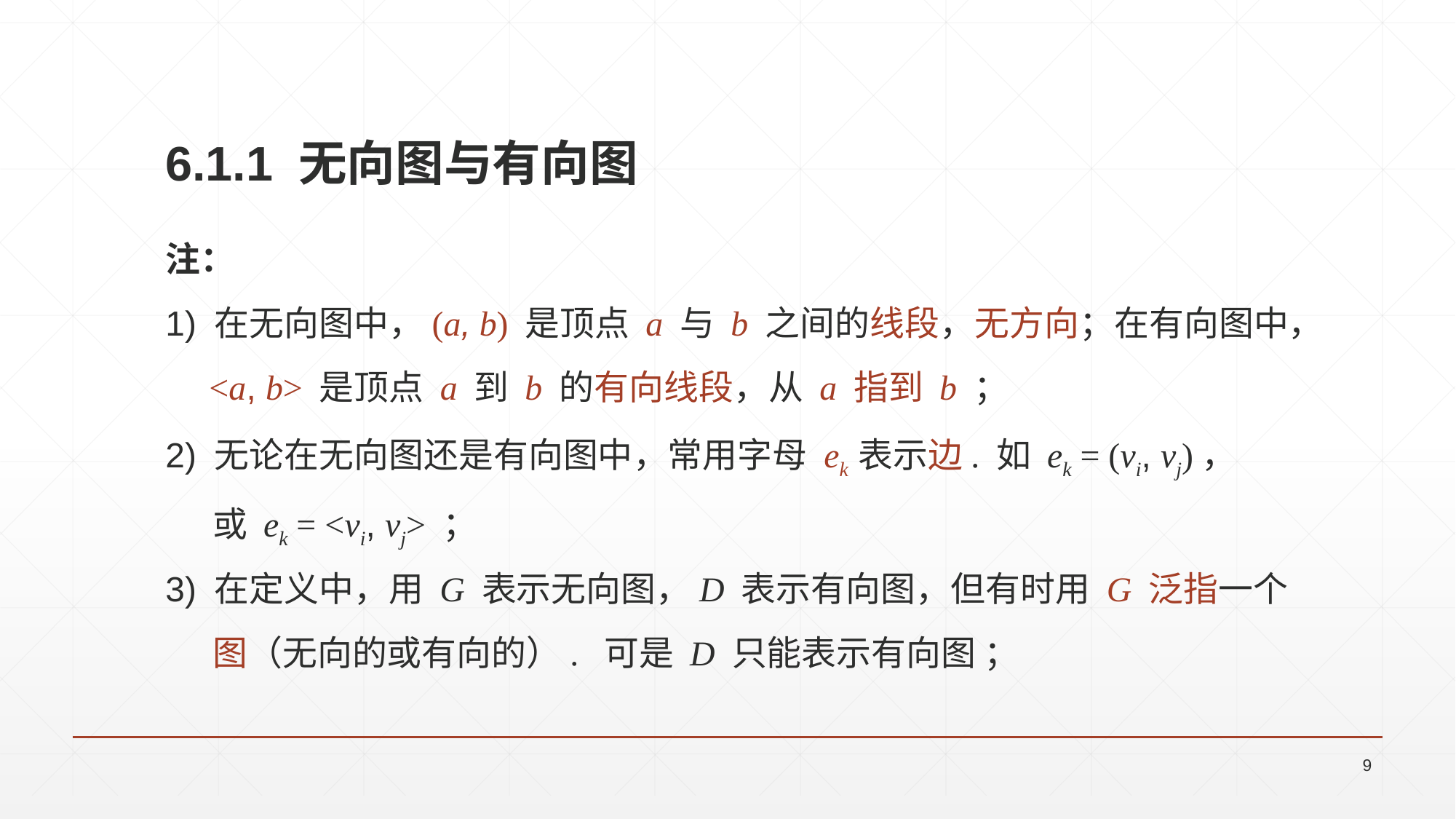

6.1.1 无向图与有向图
注：
1) 在无向图中，(a, b) 是顶点 a 与 b 之间的线段，无方向；在有向图中，
     <a, b> 是顶点 a 到 b 的有向线段，从 a 指到 b ；
2) 无论在无向图还是有向图中，常用字母 ek 表示边. 如 ek = (vi, vj)，
     或 ek = <vi, vj> ；
3) 在定义中，用 G 表示无向图，D 表示有向图，但有时用 G 泛指一个
     图（无向的或有向的）.  可是 D 只能表示有向图 ；

9